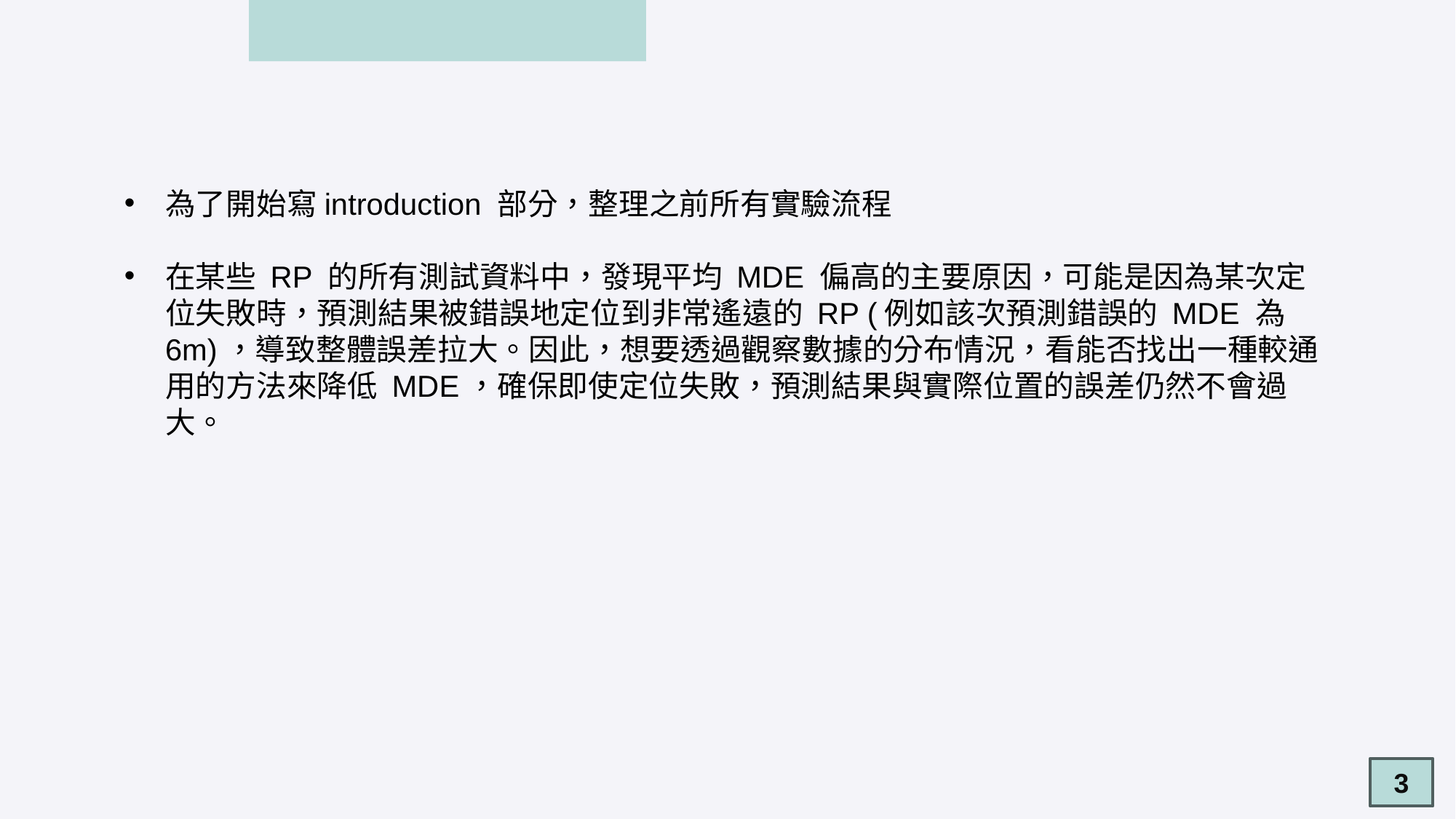

為了開始寫introduction 部分，整理之前所有實驗流程

在某些 RP 的所有測試資料中，發現平均 MDE 偏高的主要原因，可能是因為某次定位失敗時，預測結果被錯誤地定位到非常遙遠的 RP (例如該次預測錯誤的 MDE 為 6m)，導致整體誤差拉大。因此，想要透過觀察數據的分布情況，看能否找出一種較通用的方法來降低 MDE，確保即使定位失敗，預測結果與實際位置的誤差仍然不會過大。
3